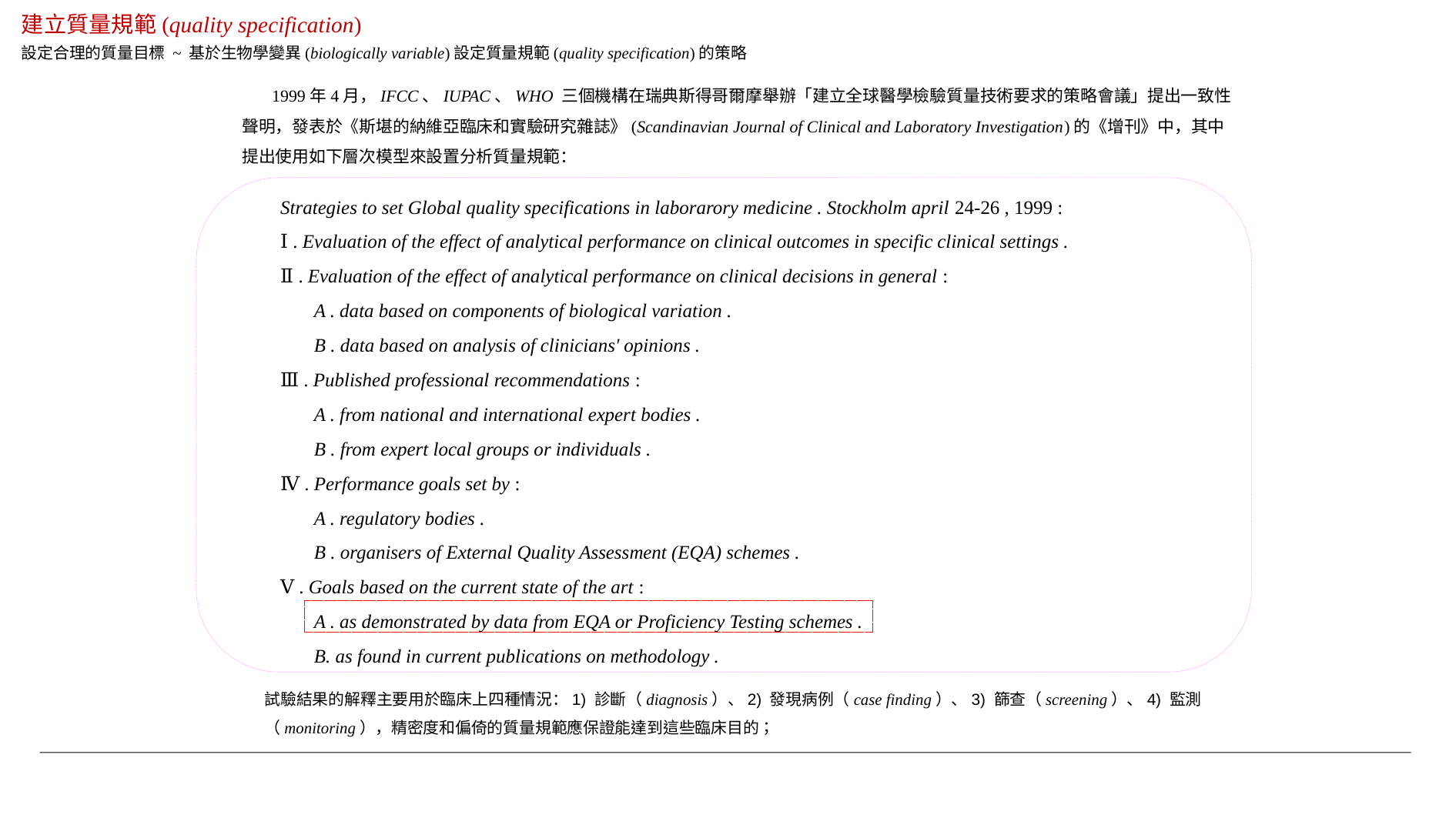

建立質量規範(quality specification)
設定合理的質量目標 ~ 基於生物學變異(biologically variable)設定質量規範(quality specification)的策略
       1999年4月，IFCC、IUPAC、WHO 三個機構在瑞典斯得哥爾摩舉辦「建立全球醫學檢驗質量技術要求的策略會議」提出一致性聲明，發表於《斯堪的納維亞臨床和實驗研究雜誌》(Scandinavian Journal of Clinical and Laboratory Investigation)的《增刊》中，其中提出使用如下層次模型來設置分析質量規範：

Strategies to set Global quality specifications in laborarory medicine . Stockholm april 24-26 , 1999 :
Ⅰ . Evaluation of the effect of analytical performance on clinical outcomes in specific clinical settings .
Ⅱ . Evaluation of the effect of analytical performance on clinical decisions in general :
       A . data based on components of biological variation .
       B . data based on analysis of clinicians' opinions .
Ⅲ . Published professional recommendations :
       A . from national and international expert bodies .
       B . from expert local groups or individuals .
Ⅳ . Performance goals set by :
       A . regulatory bodies .
       B . organisers of External Quality Assessment (EQA) schemes .
Ⅴ . Goals based on the current state of the art :
       A . as demonstrated by data from EQA or Proficiency Testing schemes .
       B. as found in current publications on methodology .

試驗結果的解釋主要用於臨床上四種情況：1) 診斷（diagnosis）、2) 發現病例（case finding）、3) 篩查（screening）、4) 監測（monitoring），精密度和偏倚的質量規範應保證能達到這些臨床目的；